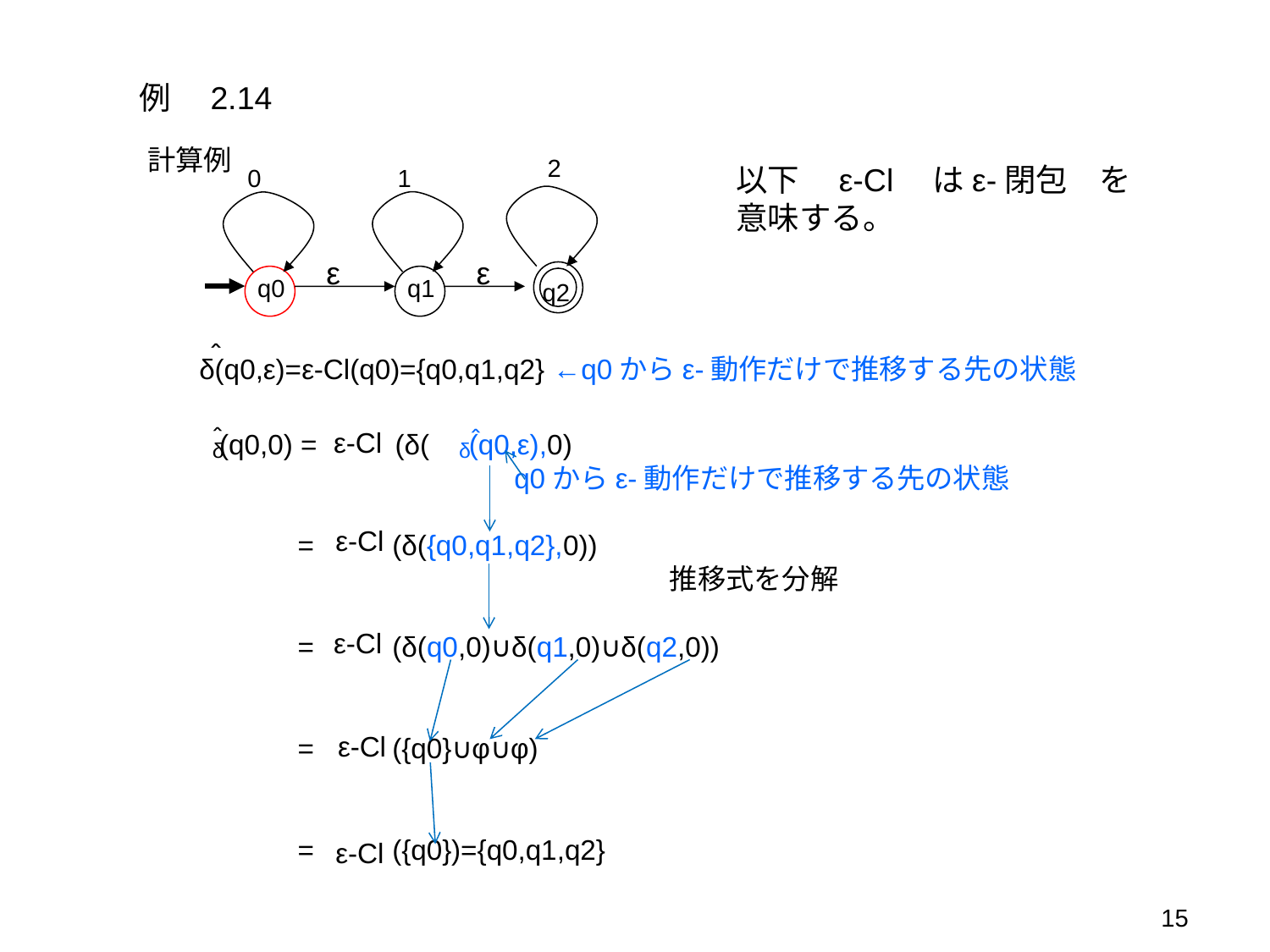

例　2.14
計算例
2
以下　ε-Cl　はε-閉包　を
意味する。
0
1

ε
ε

q2

q0

q1

＾
δ(q0,ε)=ε-Cl(q0)={q0,q1,q2} ←q0からε-動作だけで推移する先の状態

(q0,0) =          (δ(     (q0,ε),0)
                               　　　q0からε-動作だけで推移する先の状態

          =          (δ({q0,q1,q2},0))
　　　　　　　　　　　　　　　　推移式を分解

          =          (δ(q0,0)∪δ(q1,0)∪δ(q2,0))

          =          ({q0}∪φ∪φ)

          =          ({q0})={q0,q1,q2}
ε-Cl
＾
δ
＾
δ

ε-Cl
ε-Cl
ε-Cl
ε-Cl
15